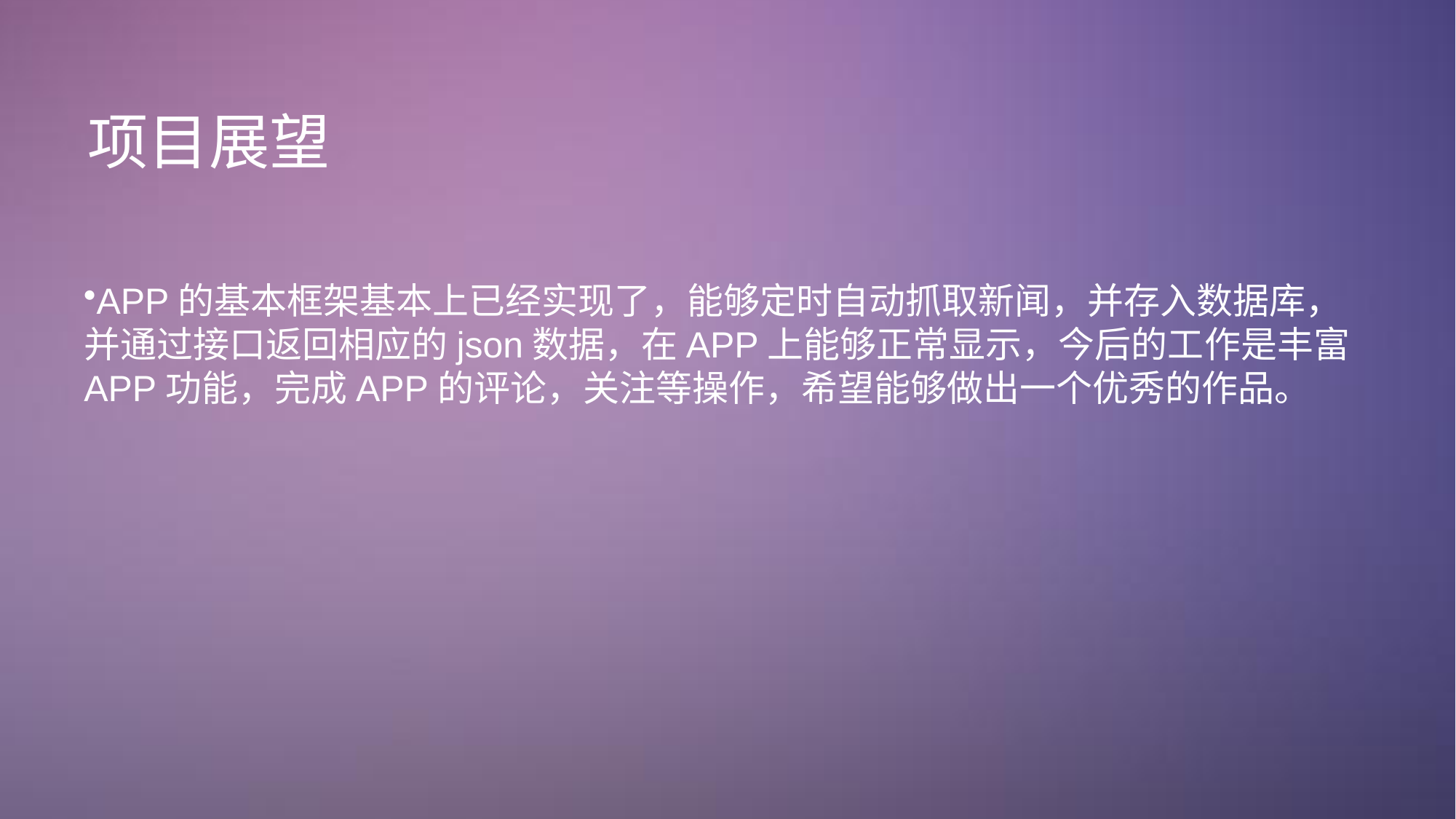

# 项目展望
APP的基本框架基本上已经实现了，能够定时自动抓取新闻，并存入数据库，并通过接口返回相应的json数据，在APP上能够正常显示，今后的工作是丰富APP功能，完成APP的评论，关注等操作，希望能够做出一个优秀的作品。